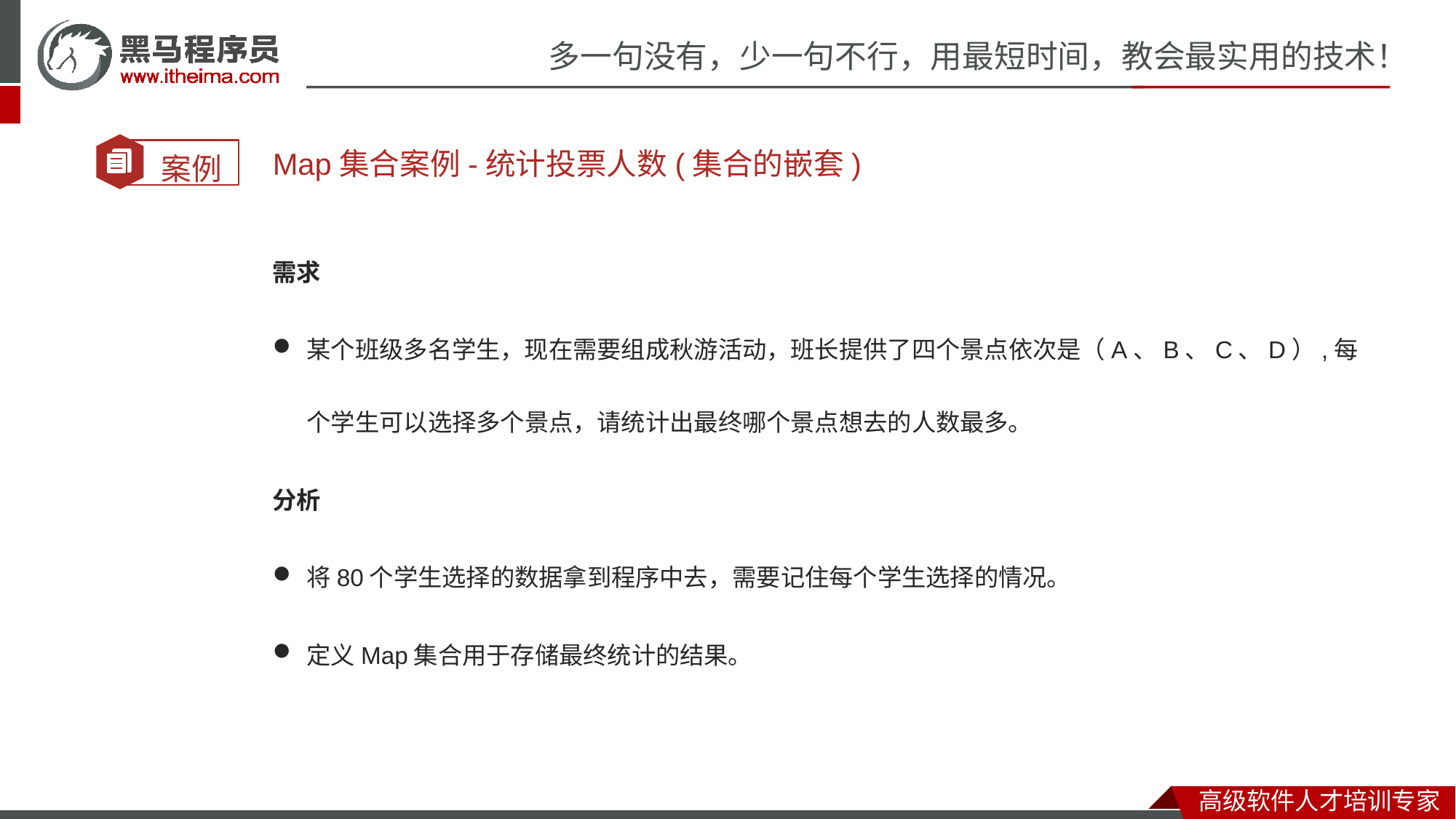

Map集合案例-统计投票人数(集合的嵌套)
需求
某个班级多名学生，现在需要组成秋游活动，班长提供了四个景点依次是（A、B、C、D）,每个学生可以选择多个景点，请统计出最终哪个景点想去的人数最多。
分析
将80个学生选择的数据拿到程序中去，需要记住每个学生选择的情况。
定义Map集合用于存储最终统计的结果。